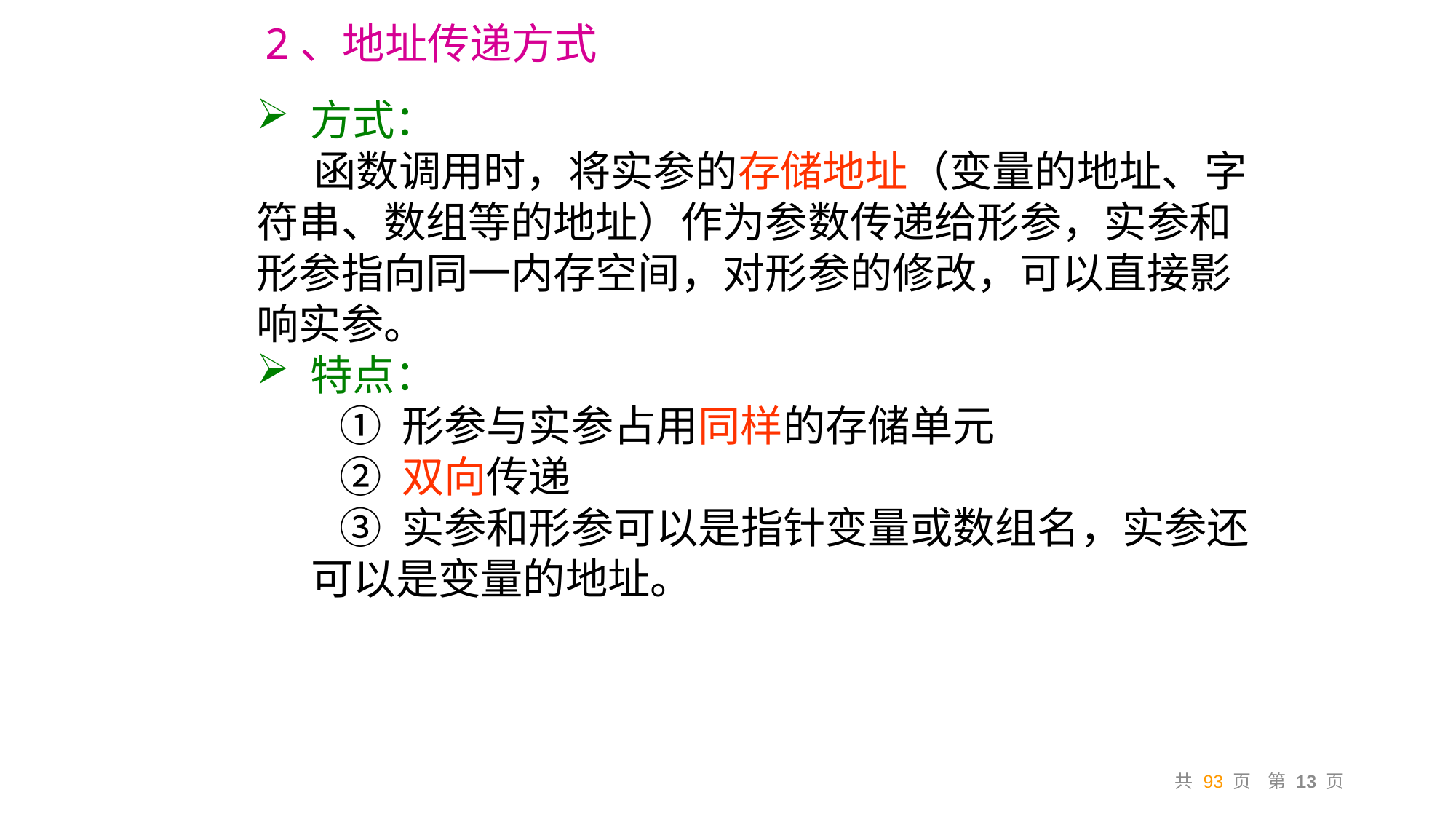

2、地址传递方式
 方式：
     函数调用时，将实参的存储地址（变量的地址、字符串、数组等的地址）作为参数传递给形参，实参和形参指向同一内存空间，对形参的修改，可以直接影响实参。
 特点：
   ① 形参与实参占用同样的存储单元
   ② 双向传递
   ③ 实参和形参可以是指针变量或数组名，实参还可以是变量的地址。
共 93 页   第 13 页